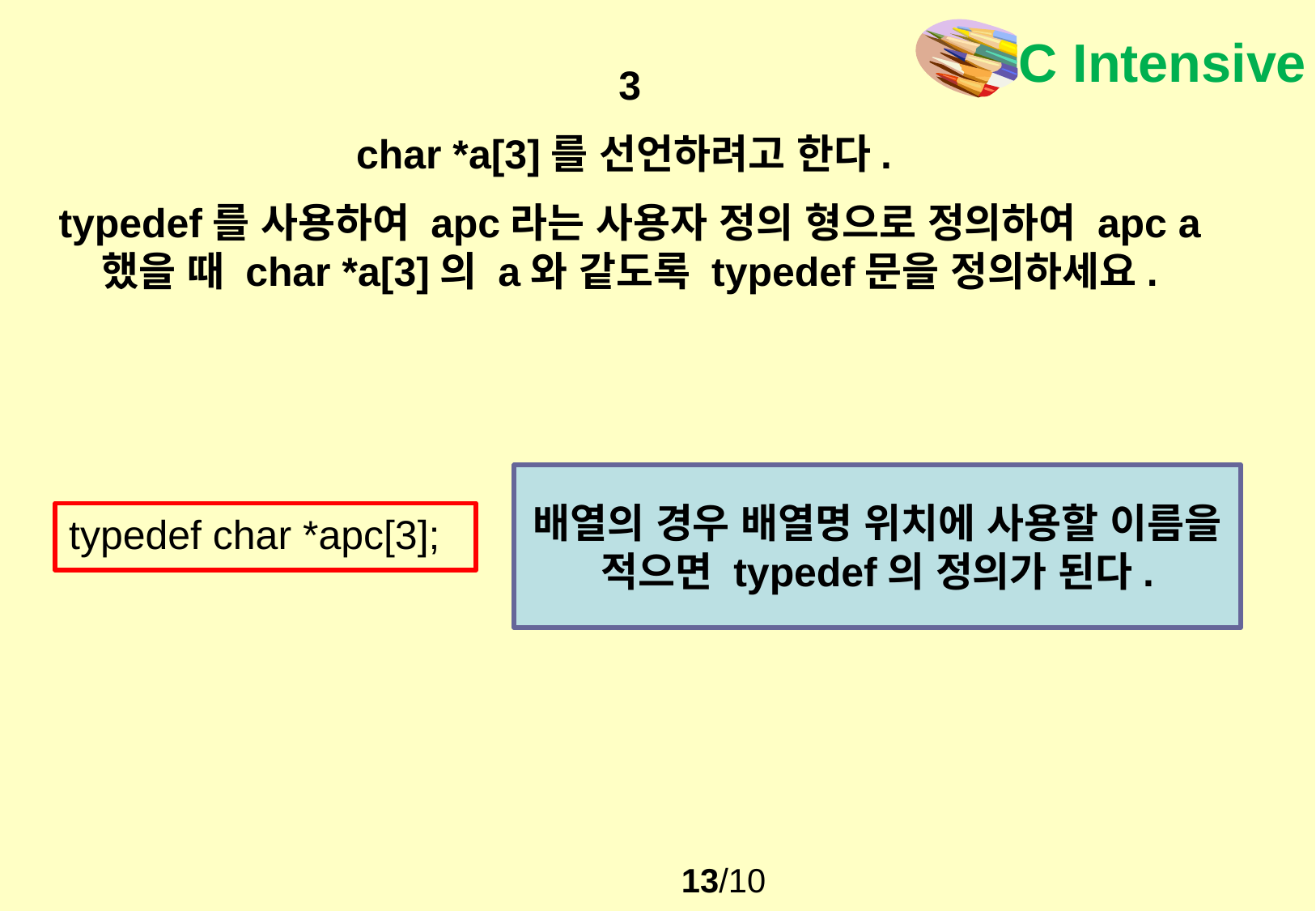

3
char *a[3]를 선언하려고 한다.
typedef를 사용하여 apc라는 사용자 정의 형으로 정의하여 apc a 했을 때 char *a[3]의 a와 같도록 typedef문을 정의하세요.
배열의 경우 배열명 위치에 사용할 이름을 적으면 typedef의 정의가 된다.

typedef char *apc[3];